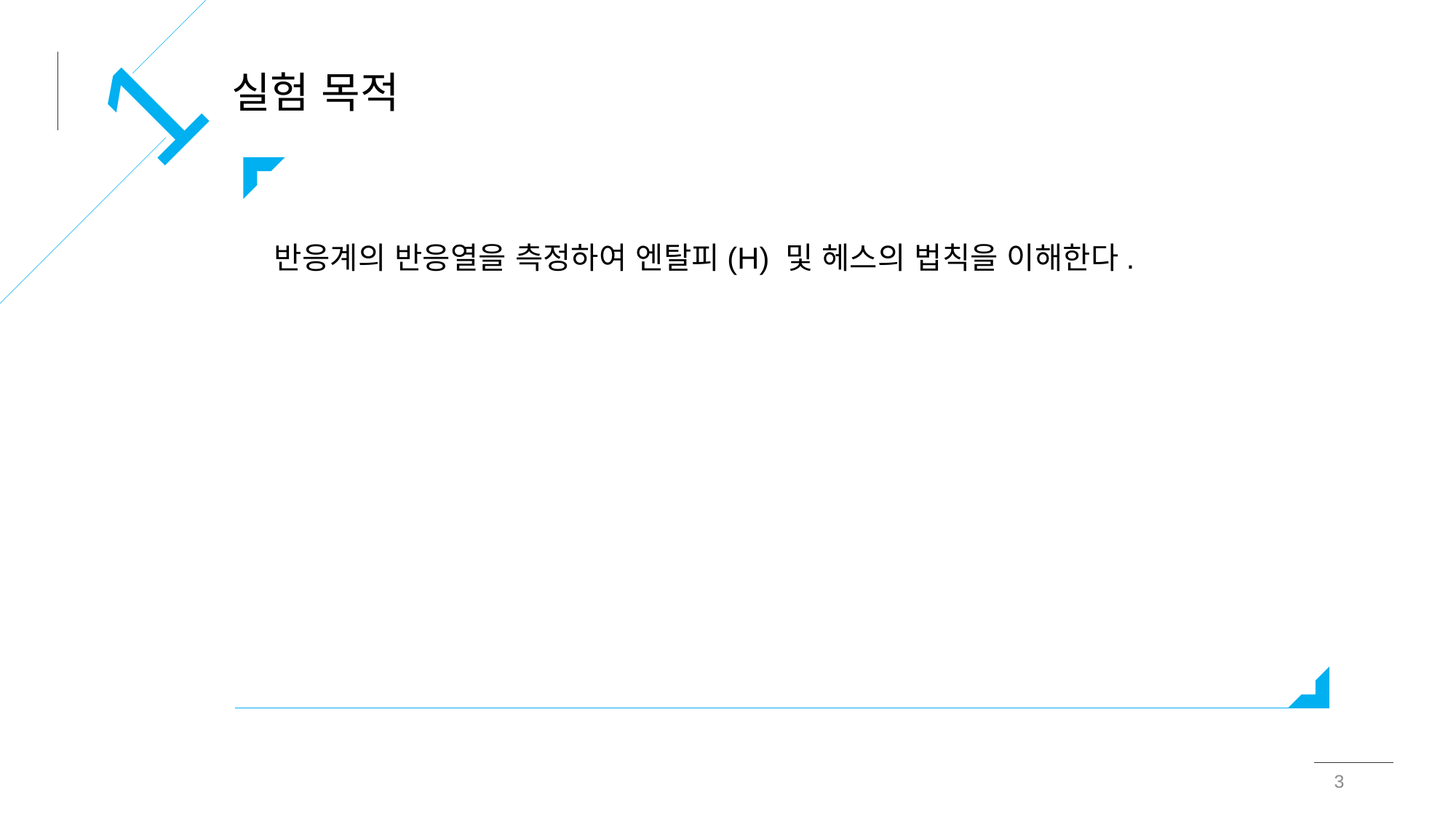

1
실험 목적

반응계의 반응열을 측정하여 엔탈피(H) 및 헤스의 법칙을 이해한다.

3